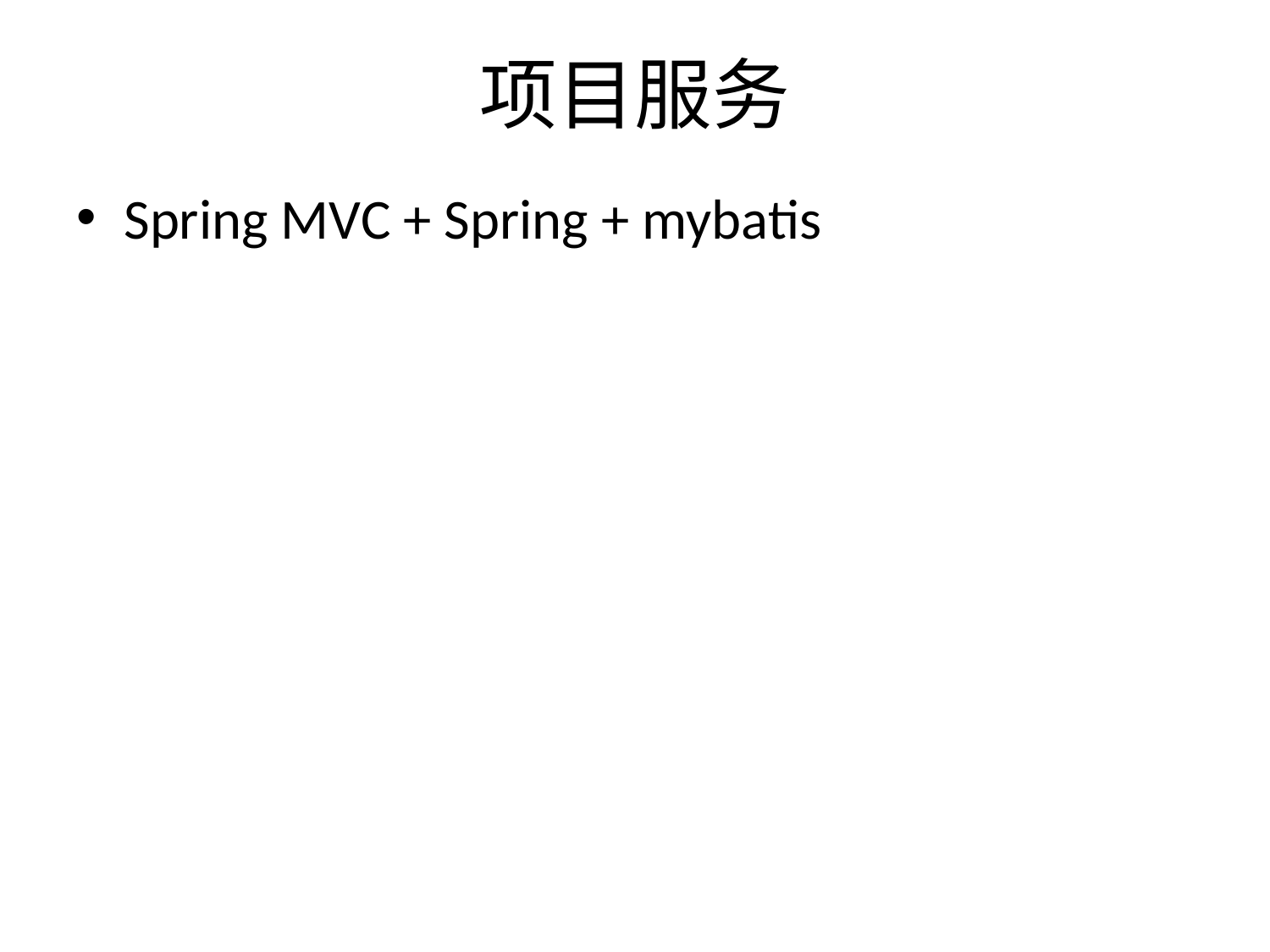

# 项目服务
Spring MVC + Spring + mybatis